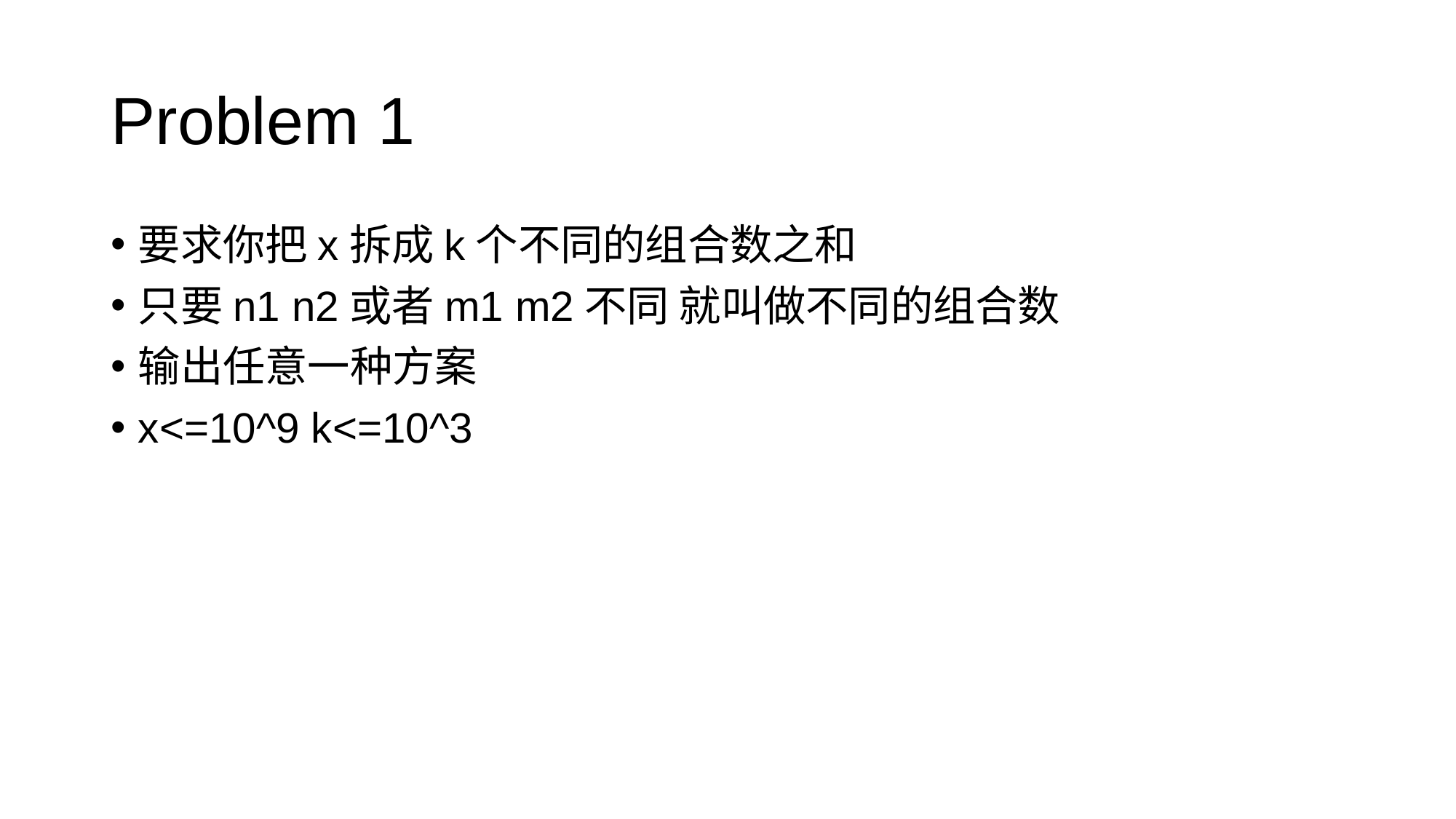

# Problem 1
要求你把x拆成k个不同的组合数之和
只要n1 n2或者m1 m2不同 就叫做不同的组合数
输出任意一种方案
x<=10^9 k<=10^3